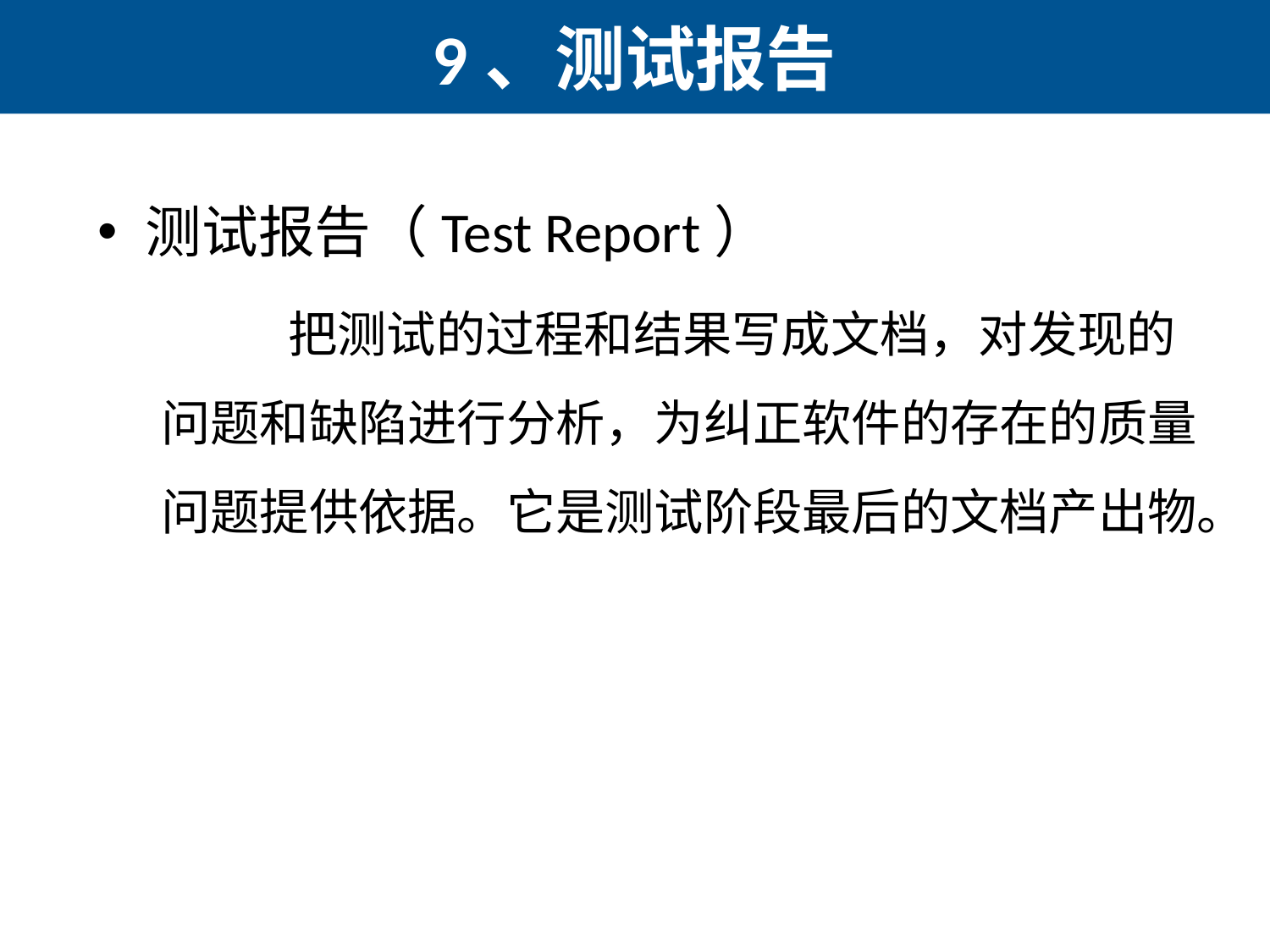

# 9、测试报告
测试报告（Test Report）
	把测试的过程和结果写成文档，对发现的问题和缺陷进行分析，为纠正软件的存在的质量问题提供依据。它是测试阶段最后的文档产出物。